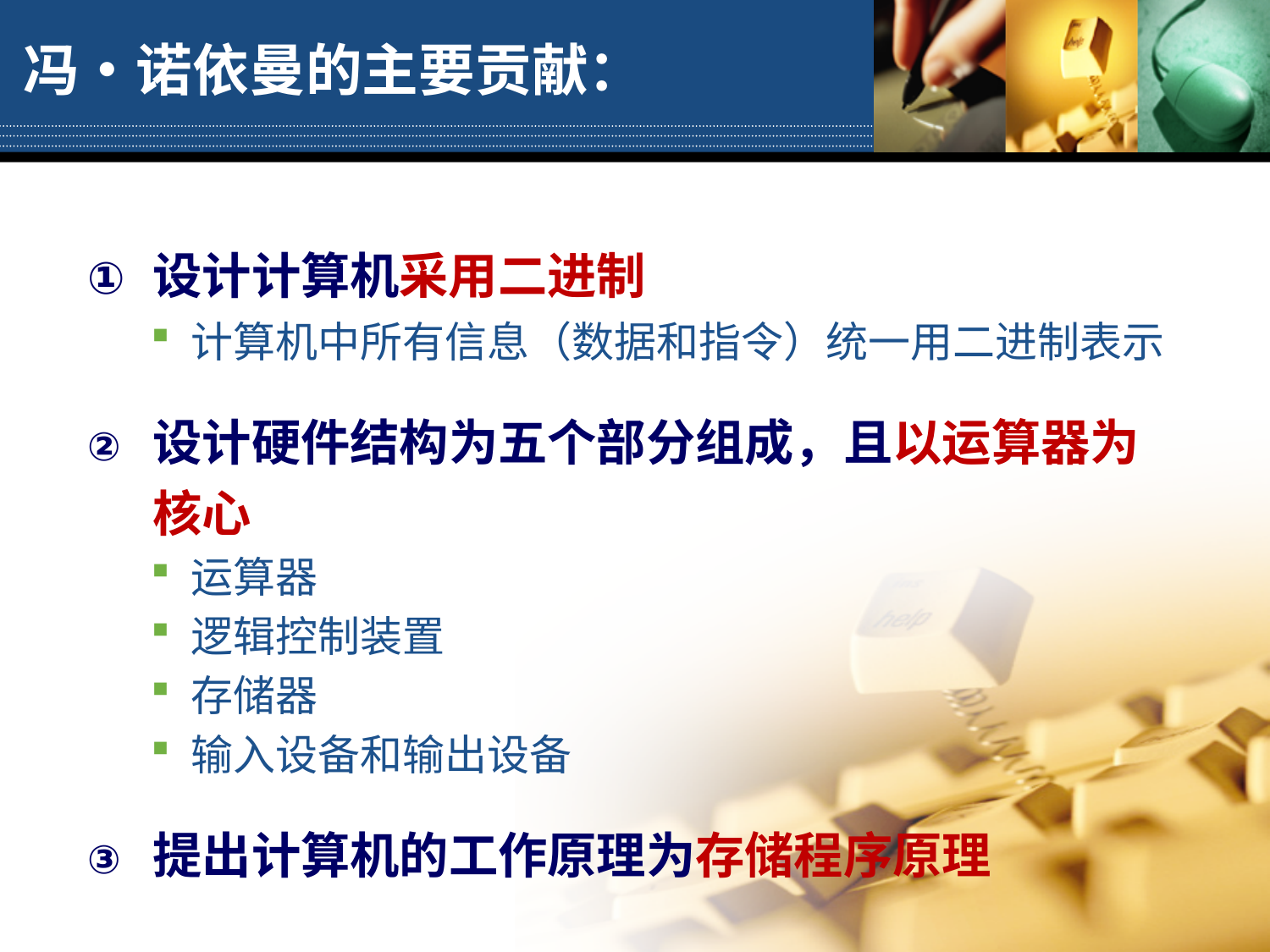

# 冯•诺依曼的主要贡献：
设计计算机采用二进制
计算机中所有信息（数据和指令）统一用二进制表示
设计硬件结构为五个部分组成，且以运算器为核心
运算器
逻辑控制装置
存储器
输入设备和输出设备
提出计算机的工作原理为存储程序原理
37